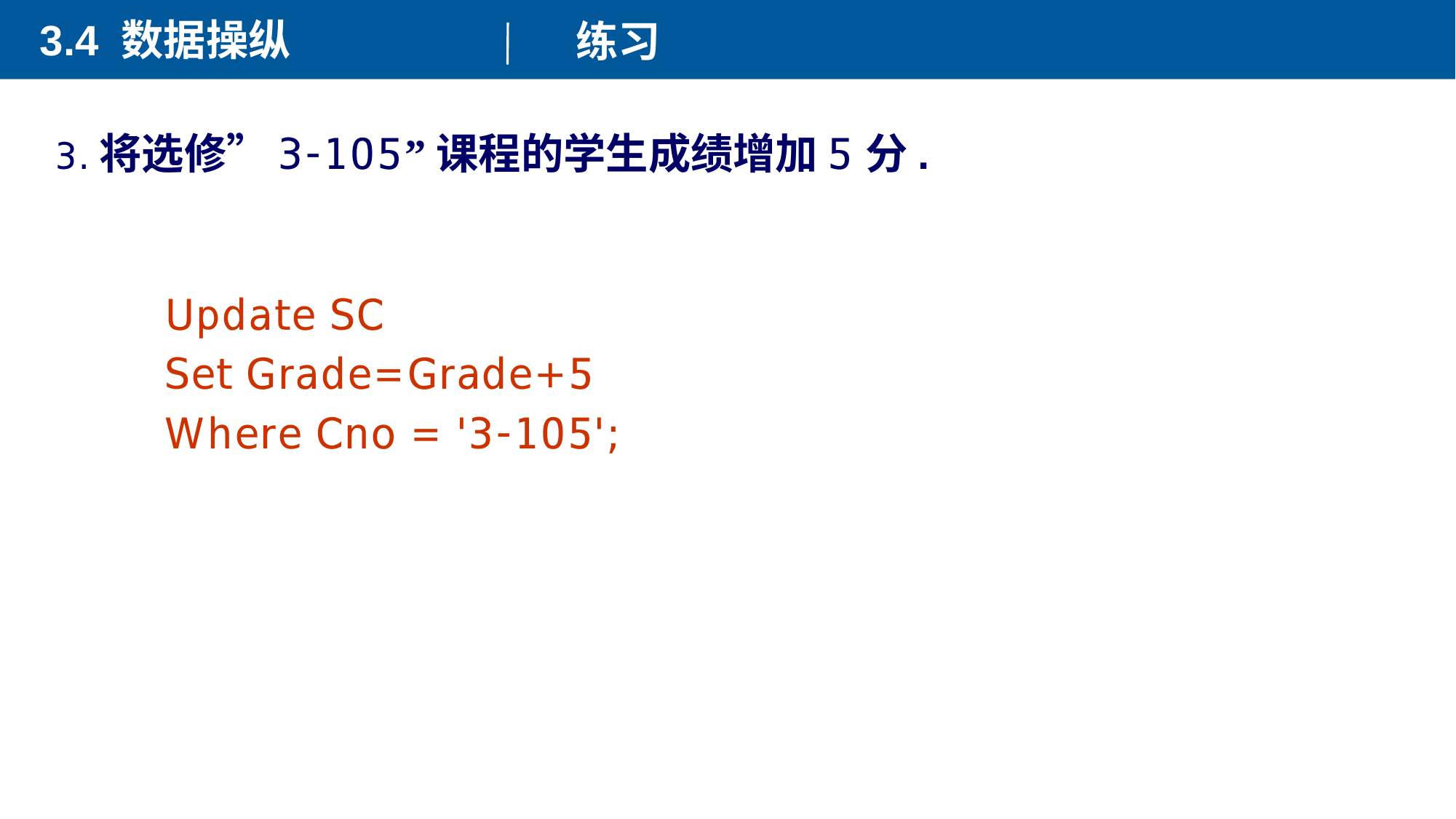

3.4 数据操纵
练习
3.将选修”3-105”课程的学生成绩增加5分.
Update SC
Set Grade=Grade+5
Where Cno = '3-105';